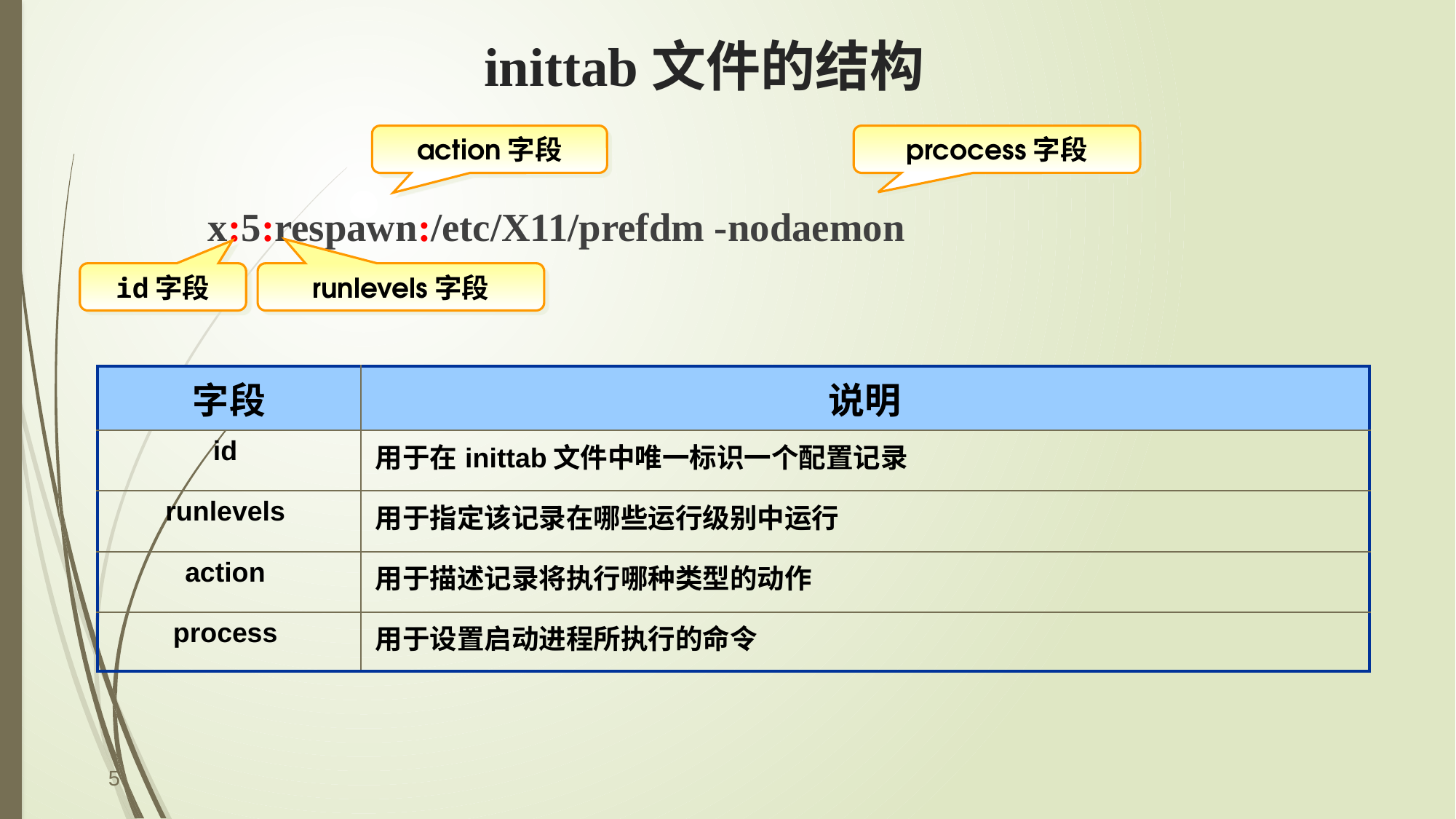

# inittab文件的结构
action字段
prcocess字段
x:5:respawn:/etc/X11/prefdm -nodaemon
id字段
runlevels字段
| 字段 | 说明 |
| --- | --- |
| id | 用于在inittab文件中唯一标识一个配置记录 |
| runlevels | 用于指定该记录在哪些运行级别中运行 |
| action | 用于描述记录将执行哪种类型的动作 |
| process | 用于设置启动进程所执行的命令 |
5